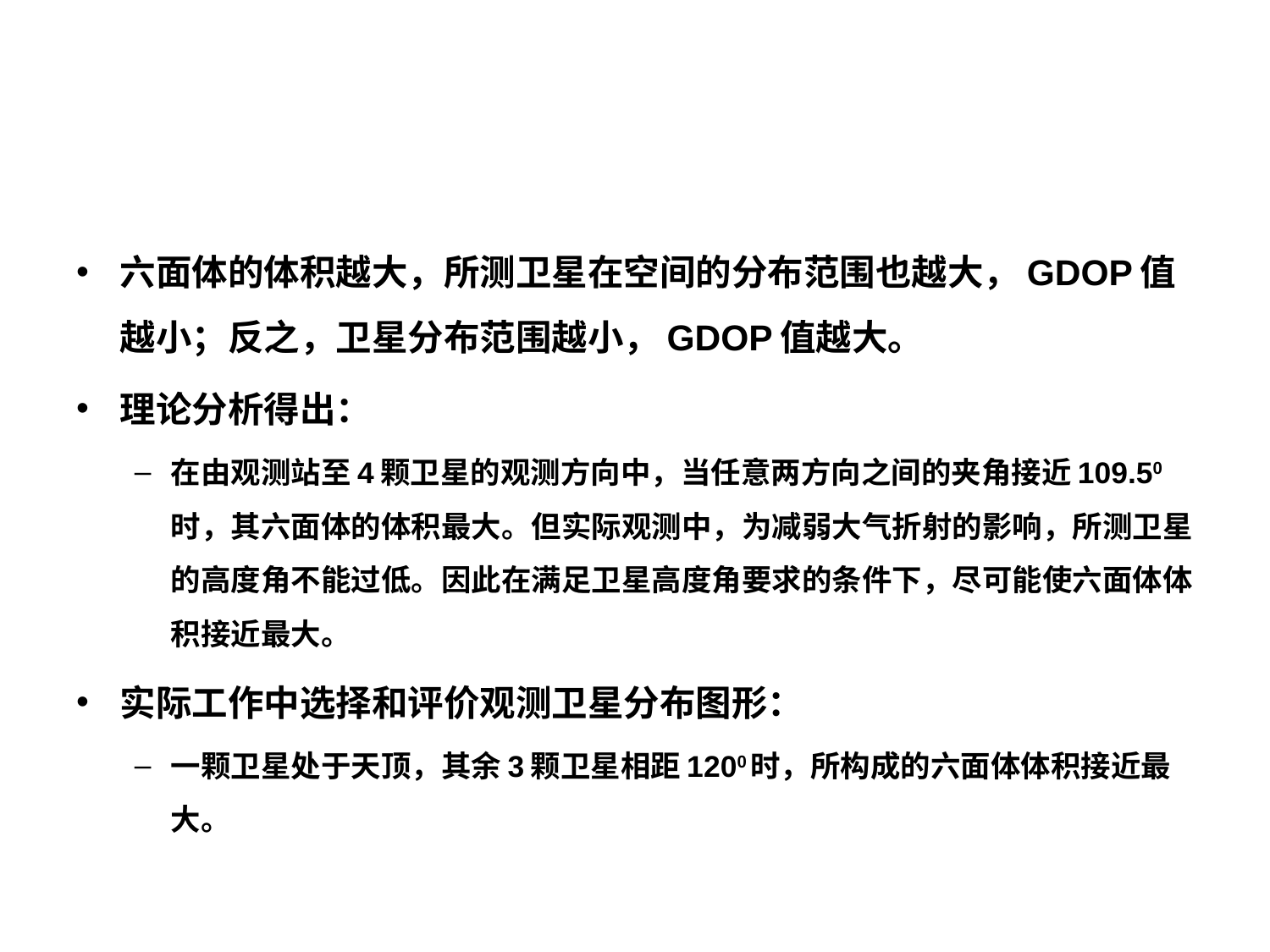

#
六面体的体积越大，所测卫星在空间的分布范围也越大，GDOP值越小；反之，卫星分布范围越小，GDOP值越大。
理论分析得出：
在由观测站至4颗卫星的观测方向中，当任意两方向之间的夹角接近109.50时，其六面体的体积最大。但实际观测中，为减弱大气折射的影响，所测卫星的高度角不能过低。因此在满足卫星高度角要求的条件下，尽可能使六面体体积接近最大。
实际工作中选择和评价观测卫星分布图形：
一颗卫星处于天顶，其余3颗卫星相距1200时，所构成的六面体体积接近最大。